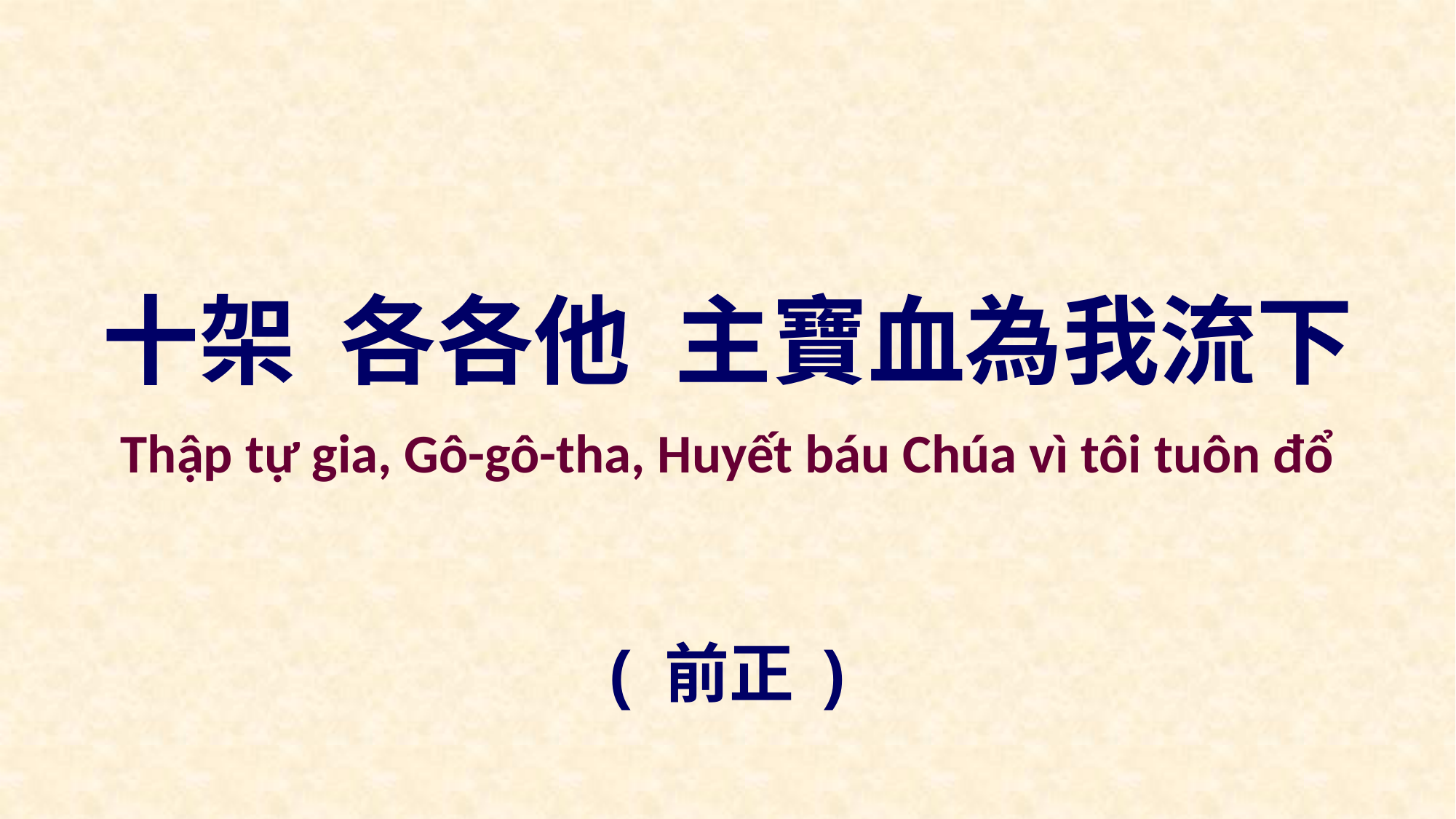

十架  各各他  主寶血為我流下
Thập tự gia, Gô-gô-tha, Huyết báu Chúa vì tôi tuôn đổ
( 前正 )